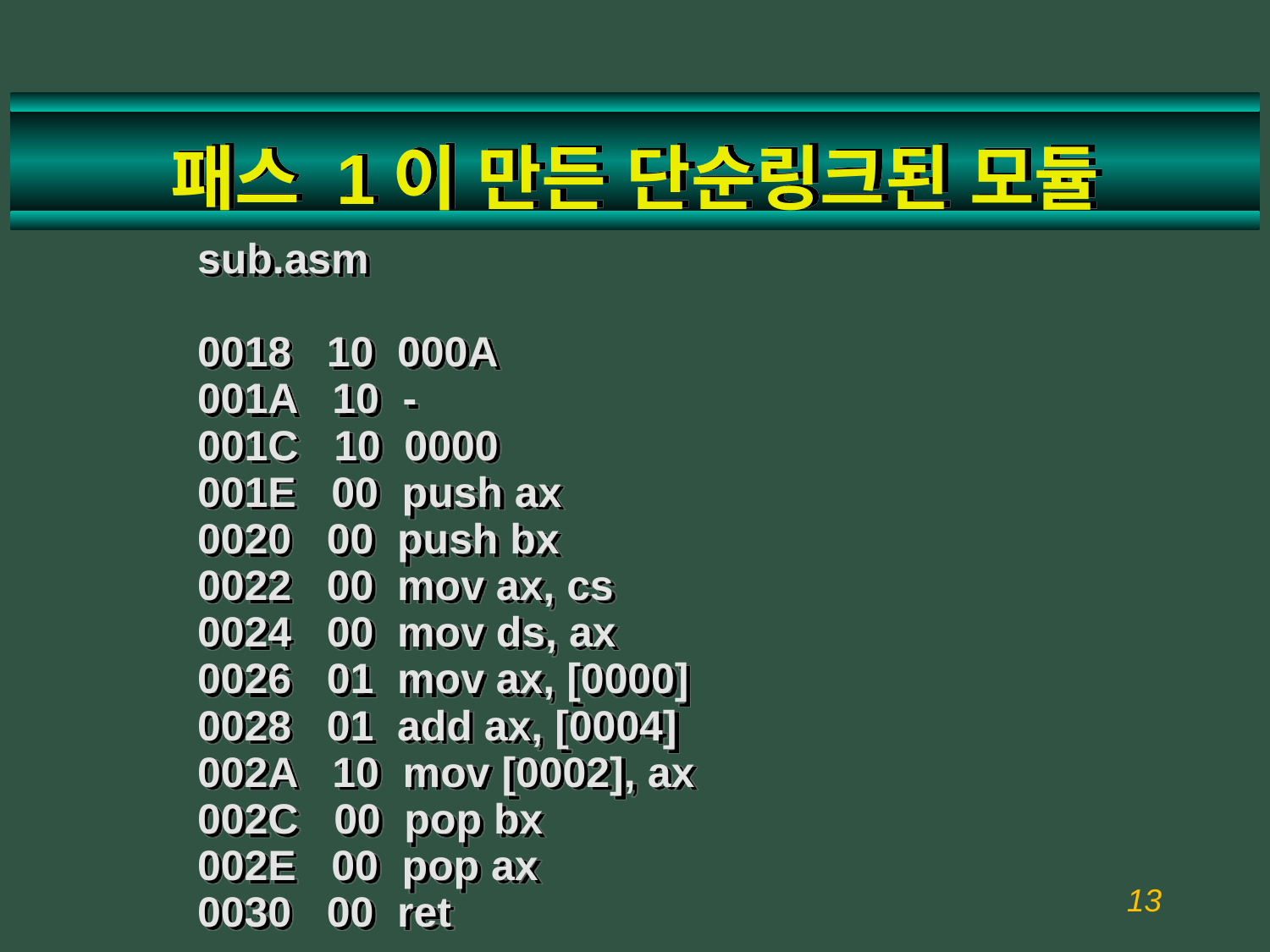

패스 1이 만든 단순링크된 모듈
sub.asm

0018   10  000A
001A   10  -
001C   10  0000
001E   00  push ax
0020   00  push bx
0022   00  mov ax, cs
0024   00  mov ds, ax
0026   01  mov ax, [0000]
0028   01  add ax, [0004]
002A   10  mov [0002], ax
002C   00  pop bx
002E   00  pop ax
0030   00  ret
13